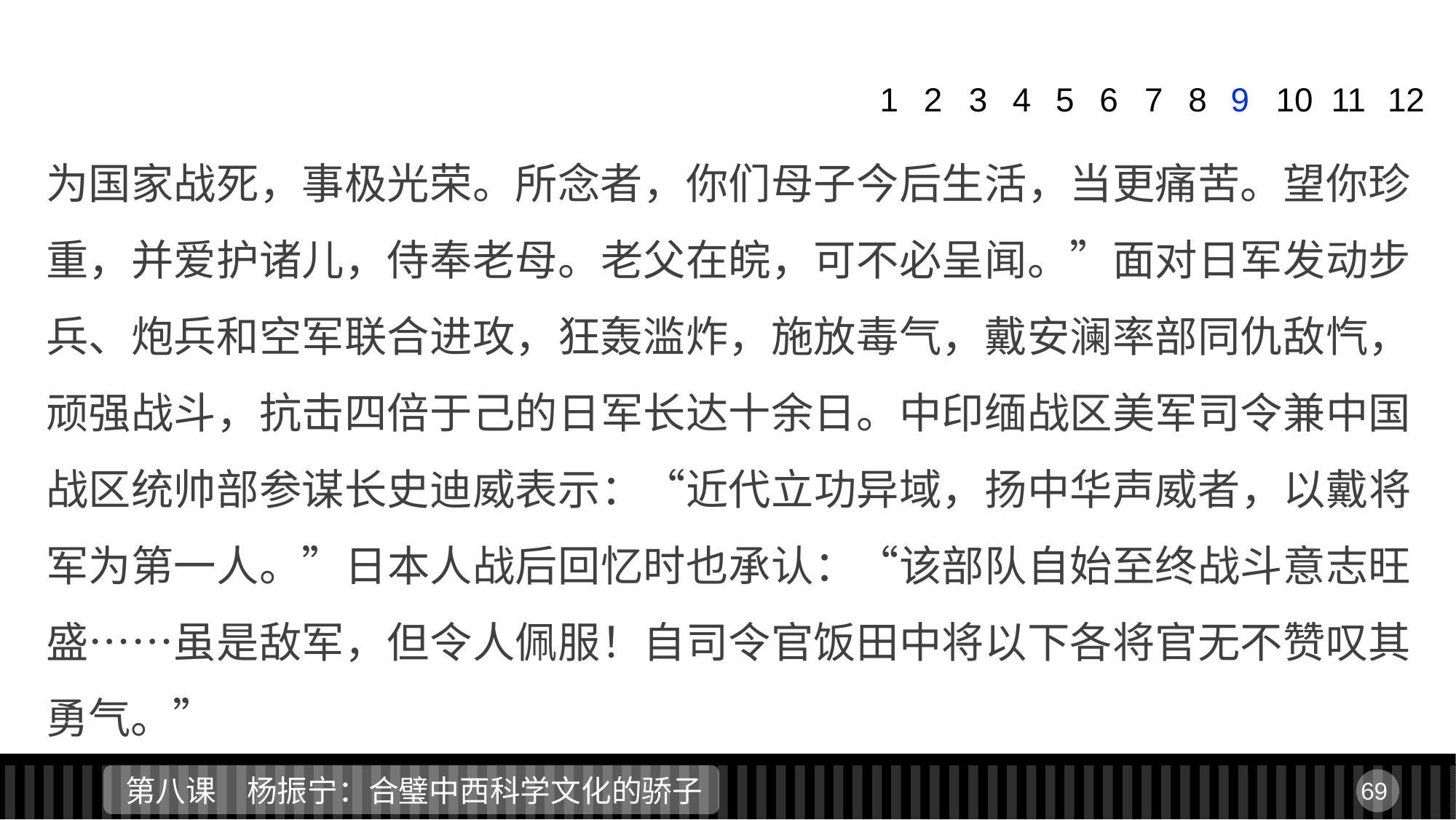

1
2
3
4
5
6
7
8
9
11
12
10
为国家战死，事极光荣。所念者，你们母子今后生活，当更痛苦。望你珍重，并爱护诸儿，侍奉老母。老父在皖，可不必呈闻。”面对日军发动步兵、炮兵和空军联合进攻，狂轰滥炸，施放毒气，戴安澜率部同仇敌忾，顽强战斗，抗击四倍于己的日军长达十余日。中印缅战区美军司令兼中国战区统帅部参谋长史迪威表示：“近代立功异域，扬中华声威者，以戴将军为第一人。”日本人战后回忆时也承认：“该部队自始至终战斗意志旺盛……虽是敌军，但令人佩服！自司令官饭田中将以下各将官无不赞叹其勇气。”